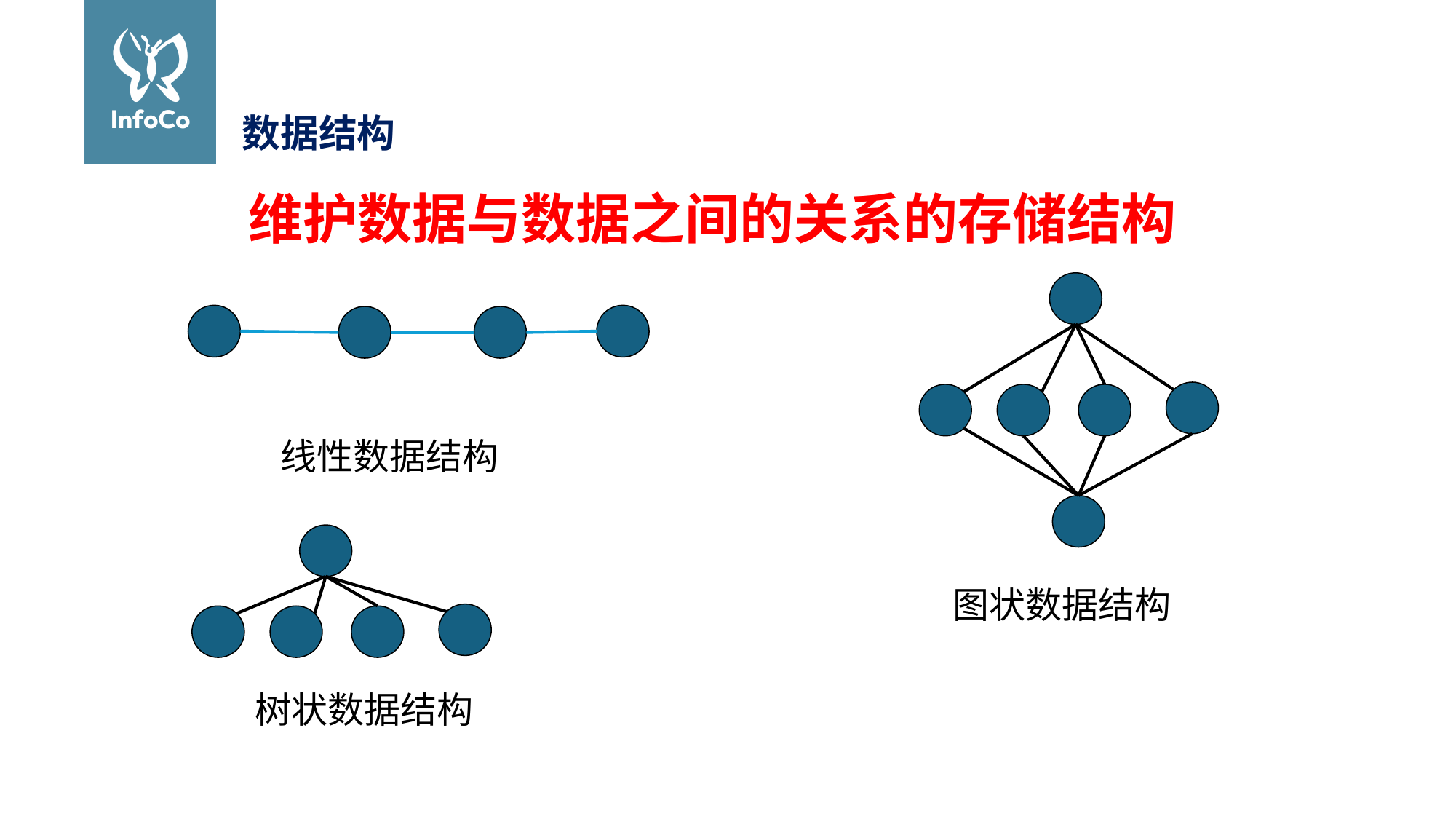

# 数据结构
维护数据与数据之间的关系的存储结构

线性数据结构

图状数据结构

树状数据结构